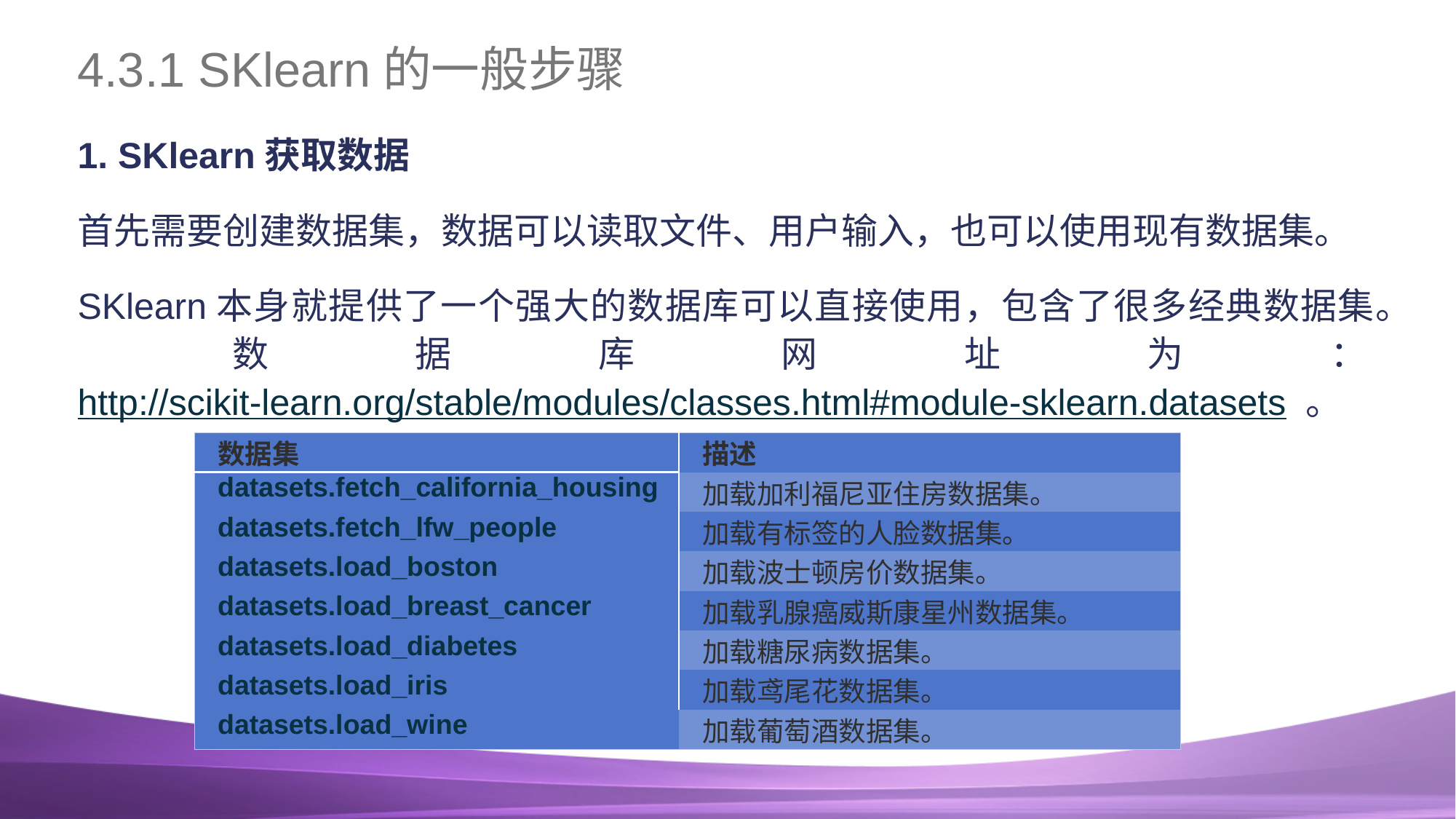

# 4.3.1 SKlearn的一般步骤
1. SKlearn获取数据
首先需要创建数据集，数据可以读取文件、用户输入，也可以使用现有数据集。
SKlearn本身就提供了一个强大的数据库可以直接使用，包含了很多经典数据集。 数据库网址为：http://scikit-learn.org/stable/modules/classes.html#module-sklearn.datasets 。

| 数据集 | 描述 |
| --- | --- |
| datasets.fetch\_california\_housing | 加载加利福尼亚住房数据集。 |
| datasets.fetch\_lfw\_people | 加载有标签的人脸数据集。 |
| datasets.load\_boston | 加载波士顿房价数据集。 |
| datasets.load\_breast\_cancer | 加载乳腺癌威斯康星州数据集。 |
| datasets.load\_diabetes | 加载糖尿病数据集。 |
| datasets.load\_iris | 加载鸢尾花数据集。 |
| datasets.load\_wine | 加载葡萄酒数据集。 |